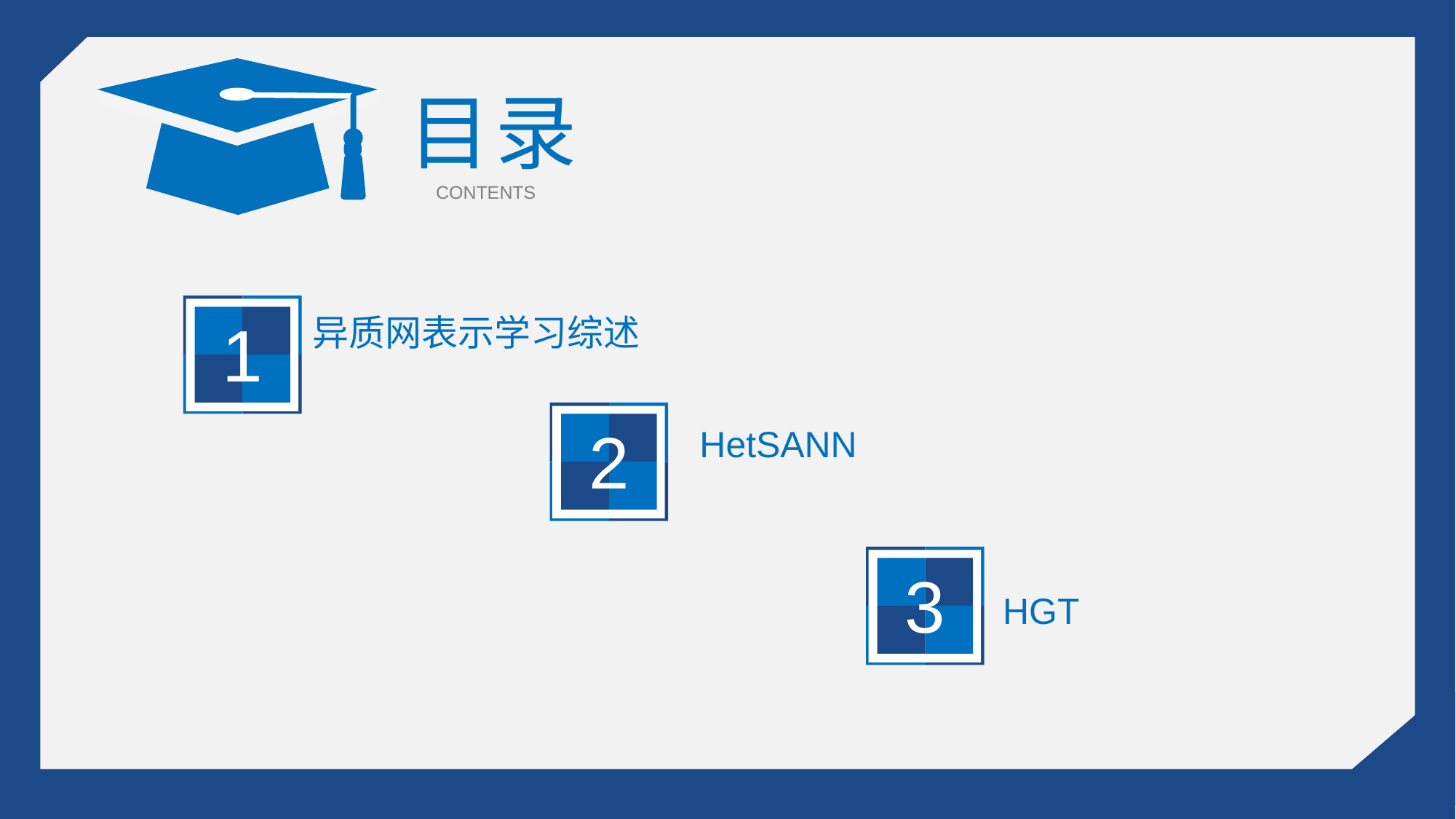

目录
CONTENTS

1
异质网表示学习综述

2
HetSANN

3
HGT